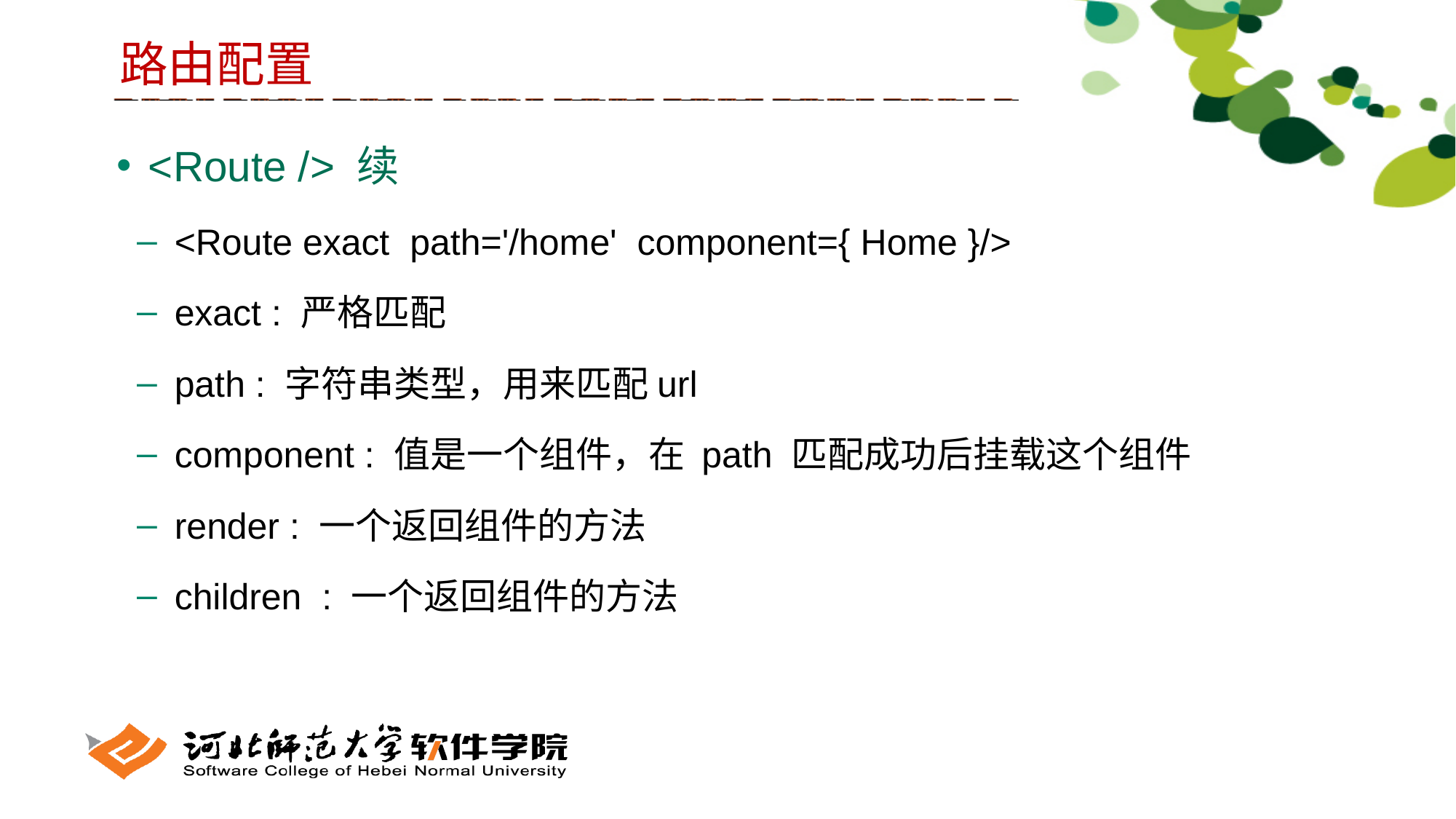

路由配置
 <Route /> 续
 <Route exact  path='/home'  component={ Home }/>
 exact : 严格匹配
 path : 字符串类型，用来匹配url
 component : 值是一个组件，在 path 匹配成功后挂载这个组件
 render : 一个返回组件的方法
 children  : 一个返回组件的方法